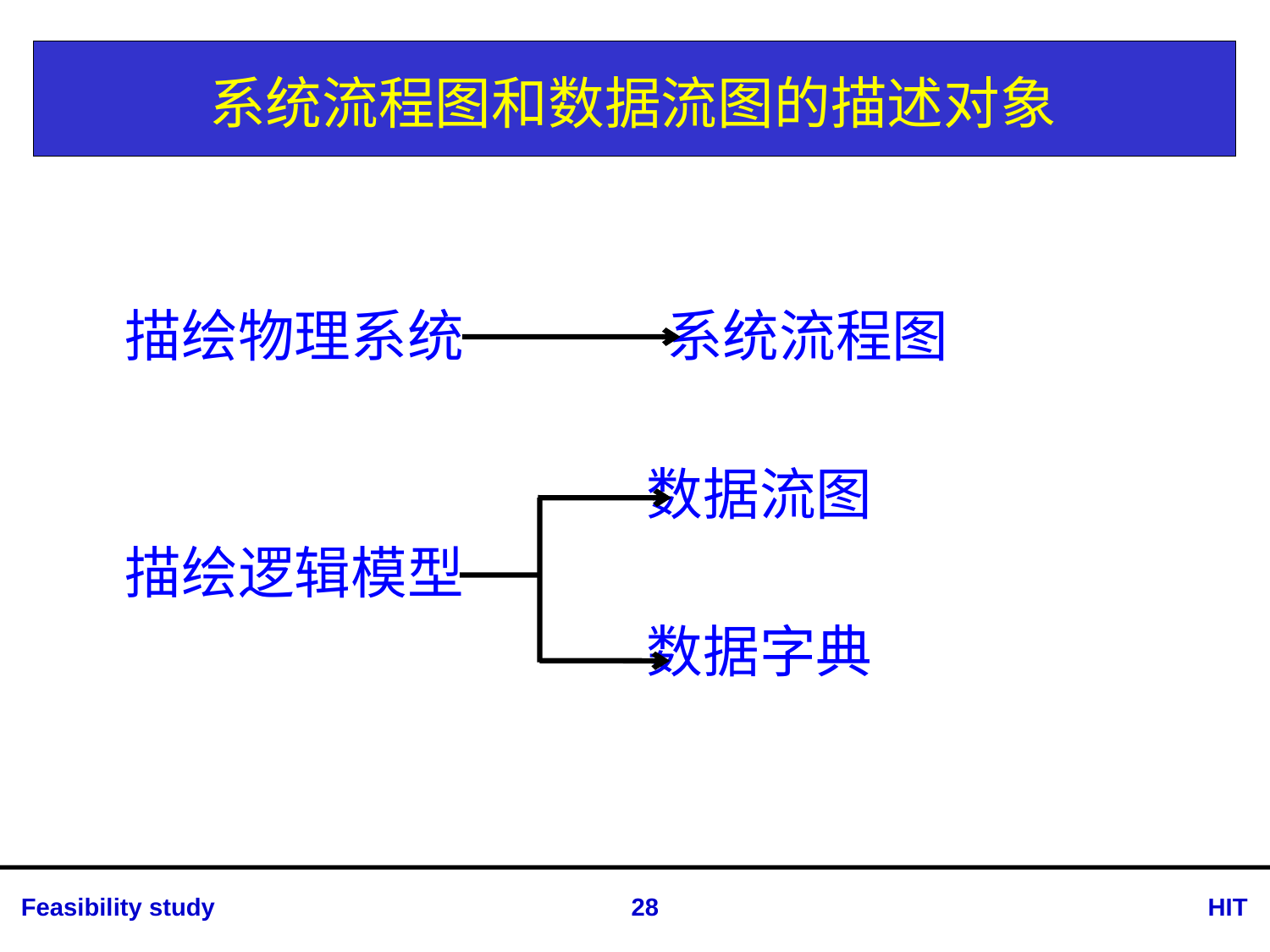

# 系统流程图和数据流图的描述对象
描绘物理系统                系统流程图

                                        数据流图
描绘逻辑模型
                                        数据字典